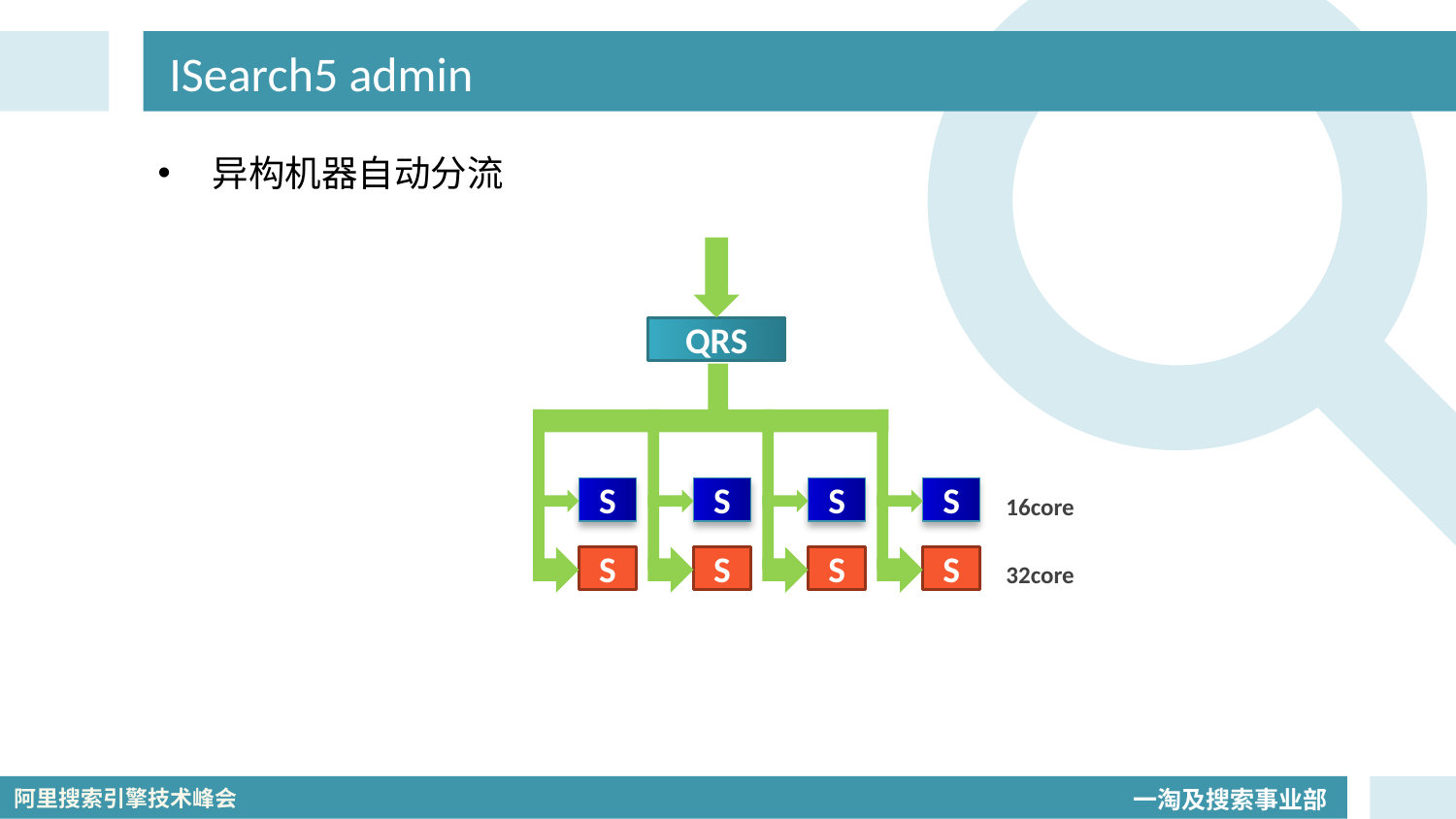

# ISearch5 admin
异构机器自动分流

QRS

S
S
S
S
16core

S

S

S

S
32core